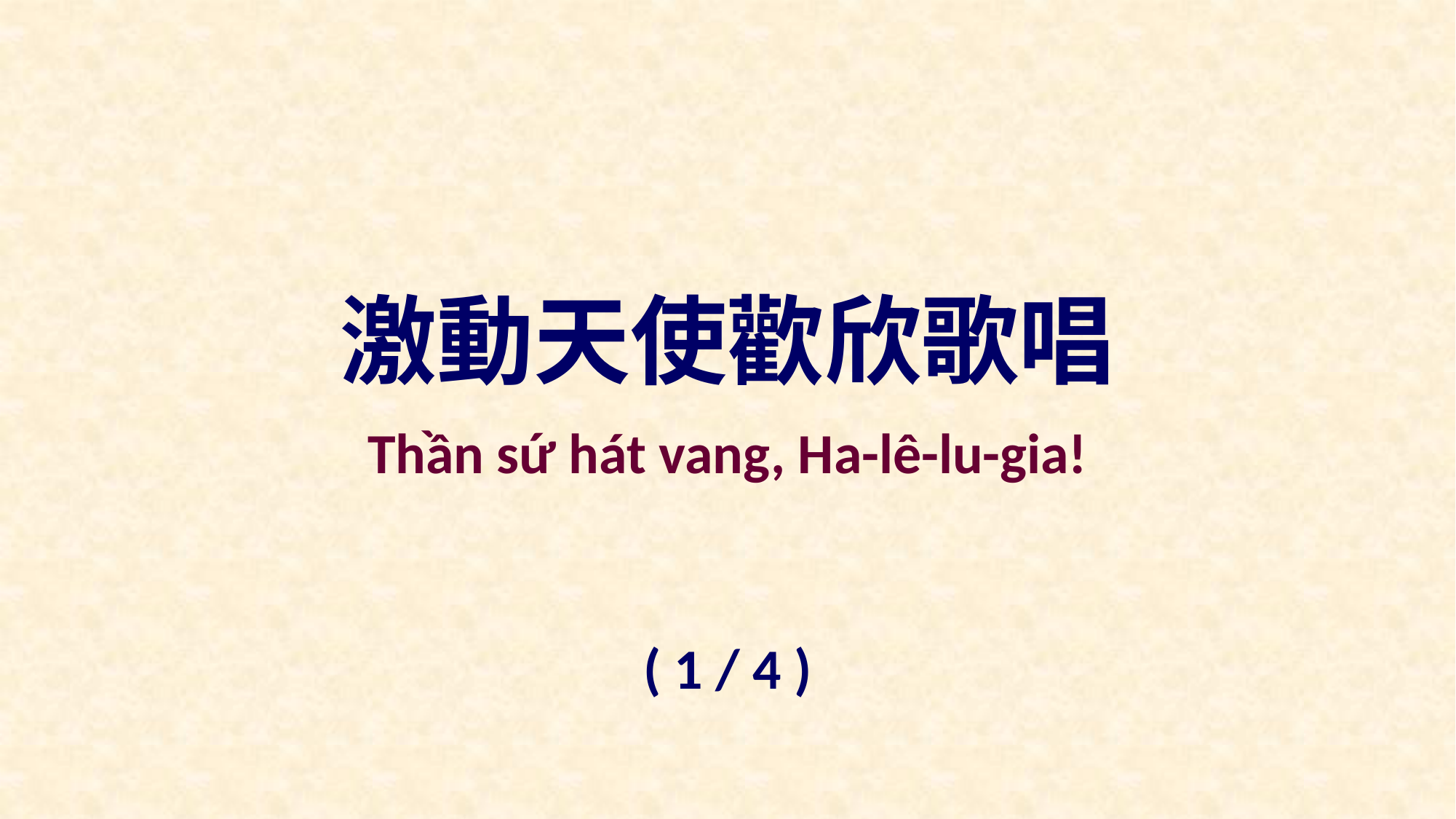

激動天使歡欣歌唱
Thần sứ hát vang, Ha-lê-lu-gia!
( 1 / 4 )